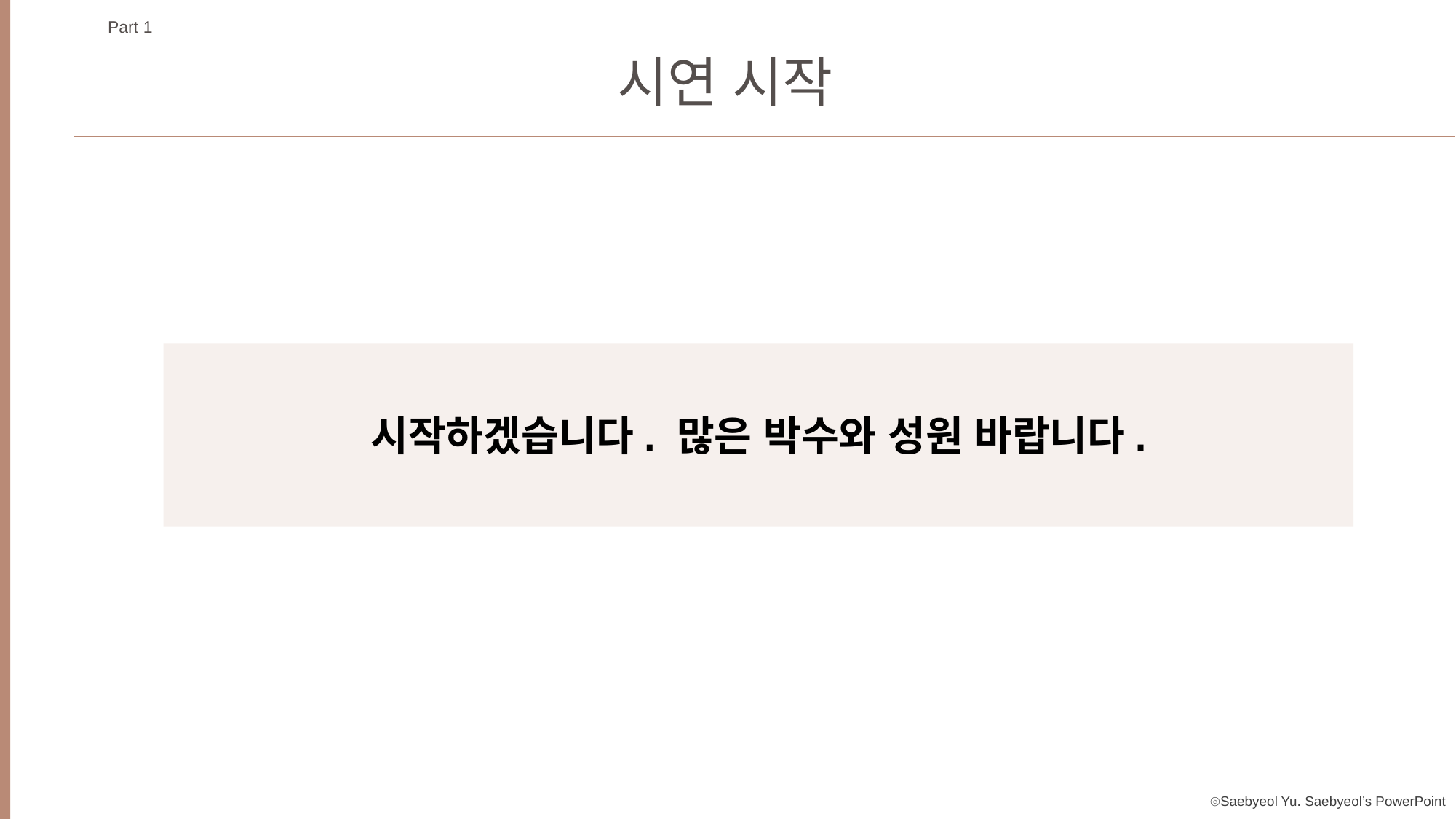

Part 1
시연 시작

시작하겠습니다. 많은 박수와 성원 바랍니다.